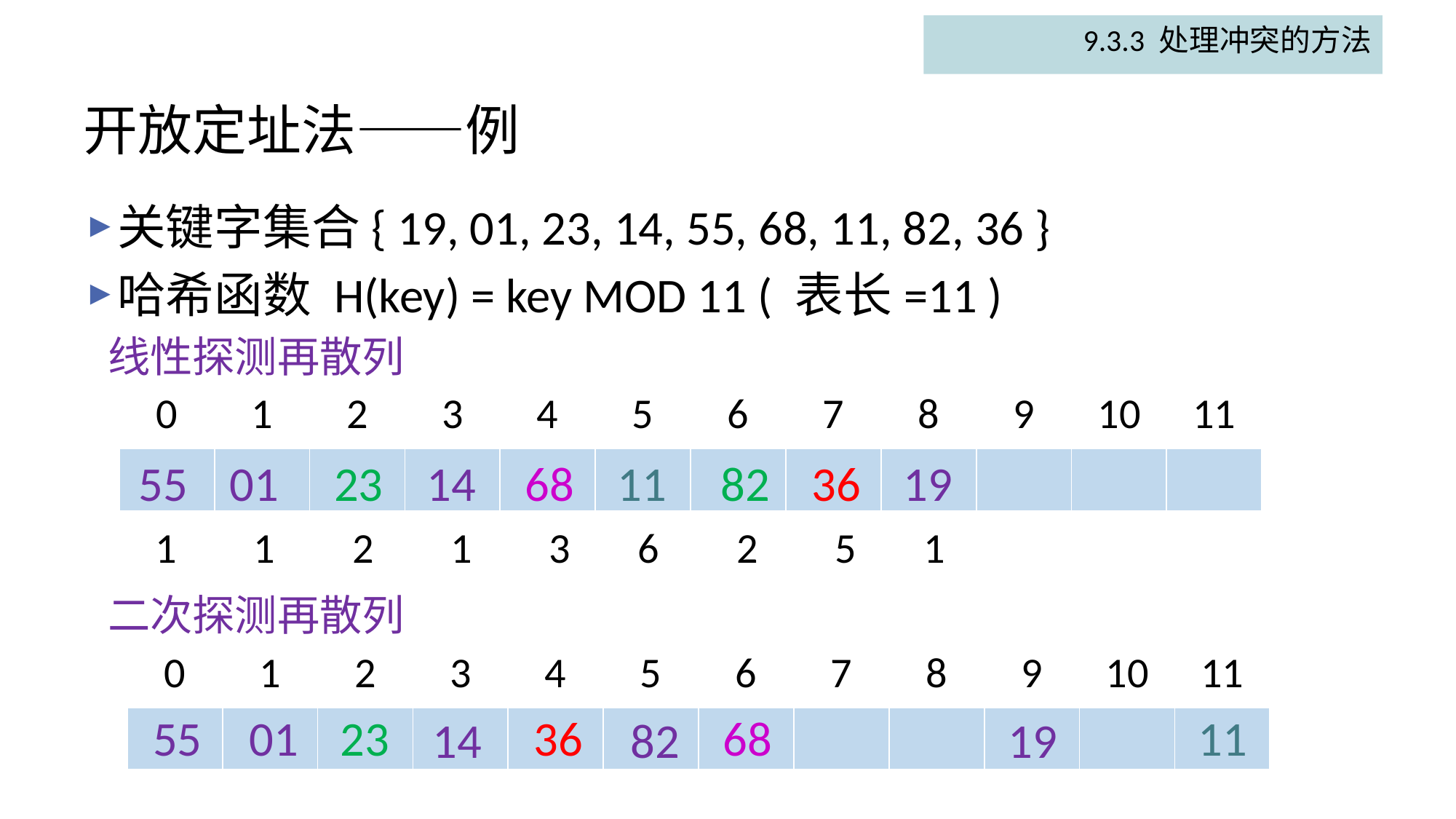

9.3.3 处理冲突的方法
# 开放定址法——例
关键字集合{ 19, 01, 23, 14, 55, 68, 11, 82, 36 }
哈希函数 H(key) = key MOD 11 ( 表长=11 )

线性探测再散列
| 0 | 1 | 2 | 3 | 4 | 5 | 6 | 7 | 8 | 9 | 10 | 11 |
| --- | --- | --- | --- | --- | --- | --- | --- | --- | --- | --- | --- |
|  |  |  |  |  |  |  |  |  |  |  |  |
23
82
36
19
55
01
14
68
11
1        1        2        1        3       6        2        5       1
二次探测再散列
| 0 | 1 | 2 | 3 | 4 | 5 | 6 | 7 | 8 | 9 | 10 | 11 |
| --- | --- | --- | --- | --- | --- | --- | --- | --- | --- | --- | --- |
|  |  |  |  |  |  |  |  |  |  |  |  |
01
23
36
68
11
55
14
82
19